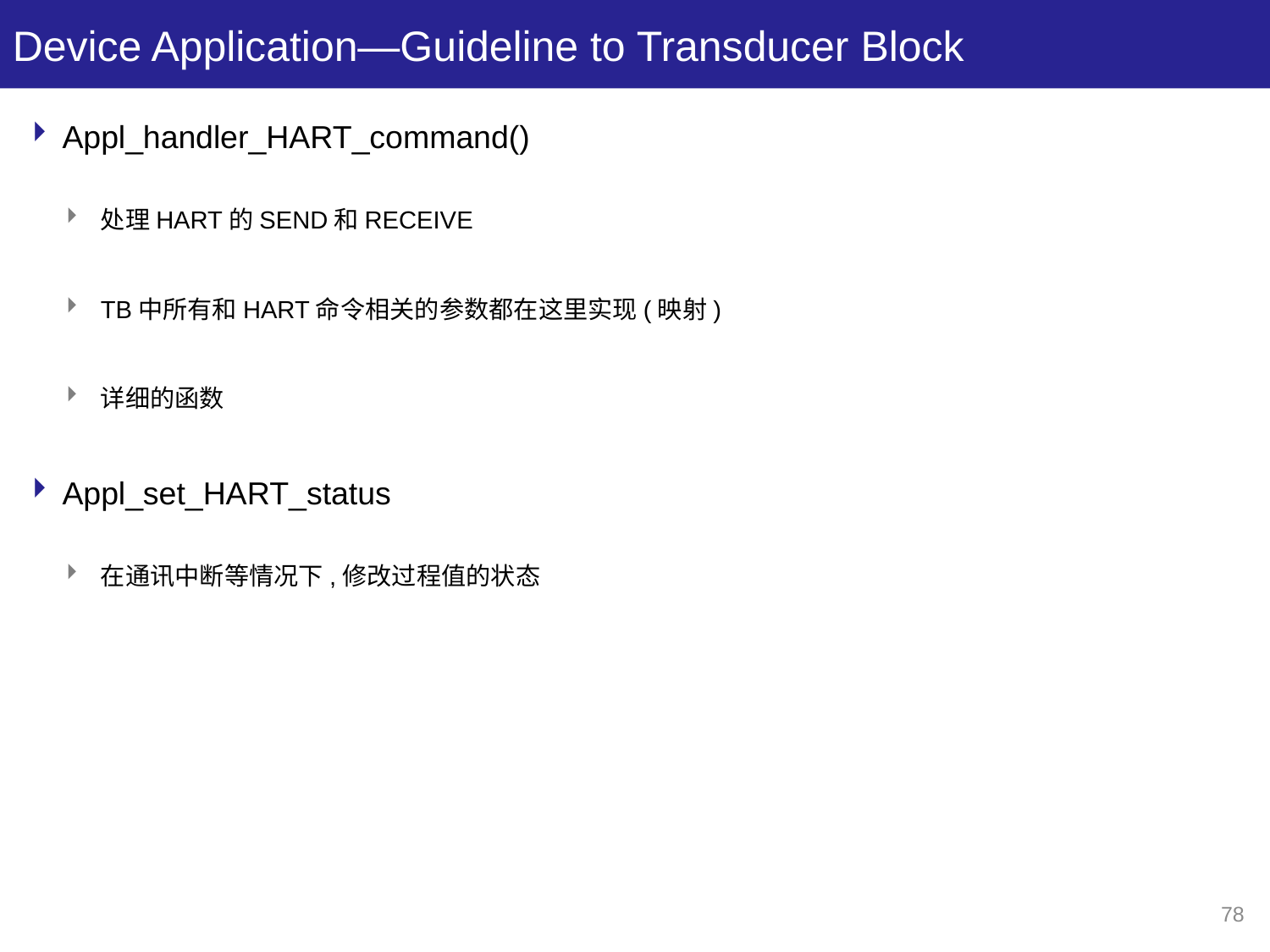

# Device Application—Guideline to Transducer Block
Appl_handler_HART_command()

处理HART的SEND和RECEIVE

TB中所有和HART命令相关的参数都在这里实现(映射)

详细的函数

Appl_set_HART_status

在通讯中断等情况下,修改过程值的状态

78